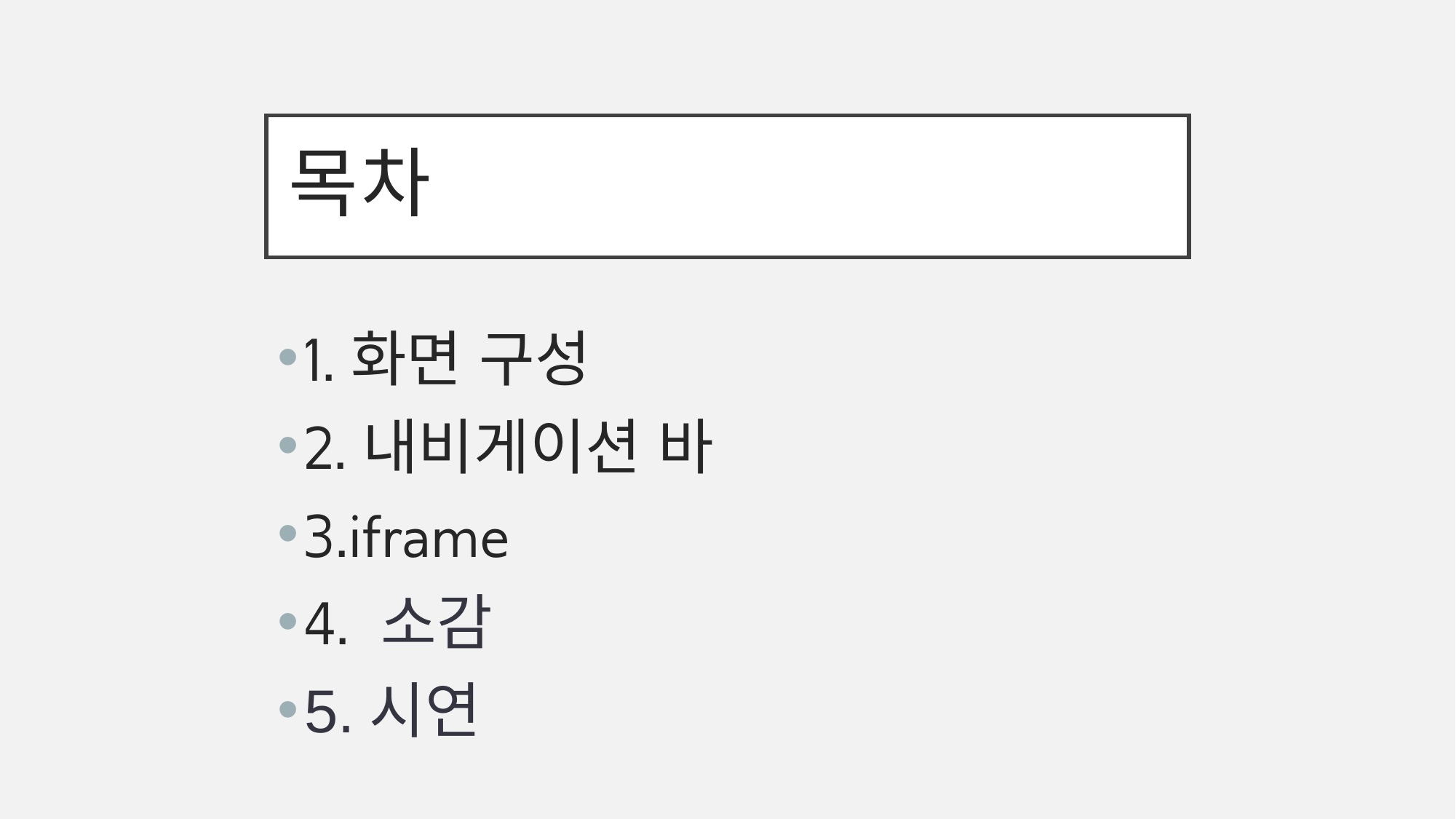

# 목차
1.화면 구성
2.내비게이션 바
3.iframe
4. 소감
5.시연